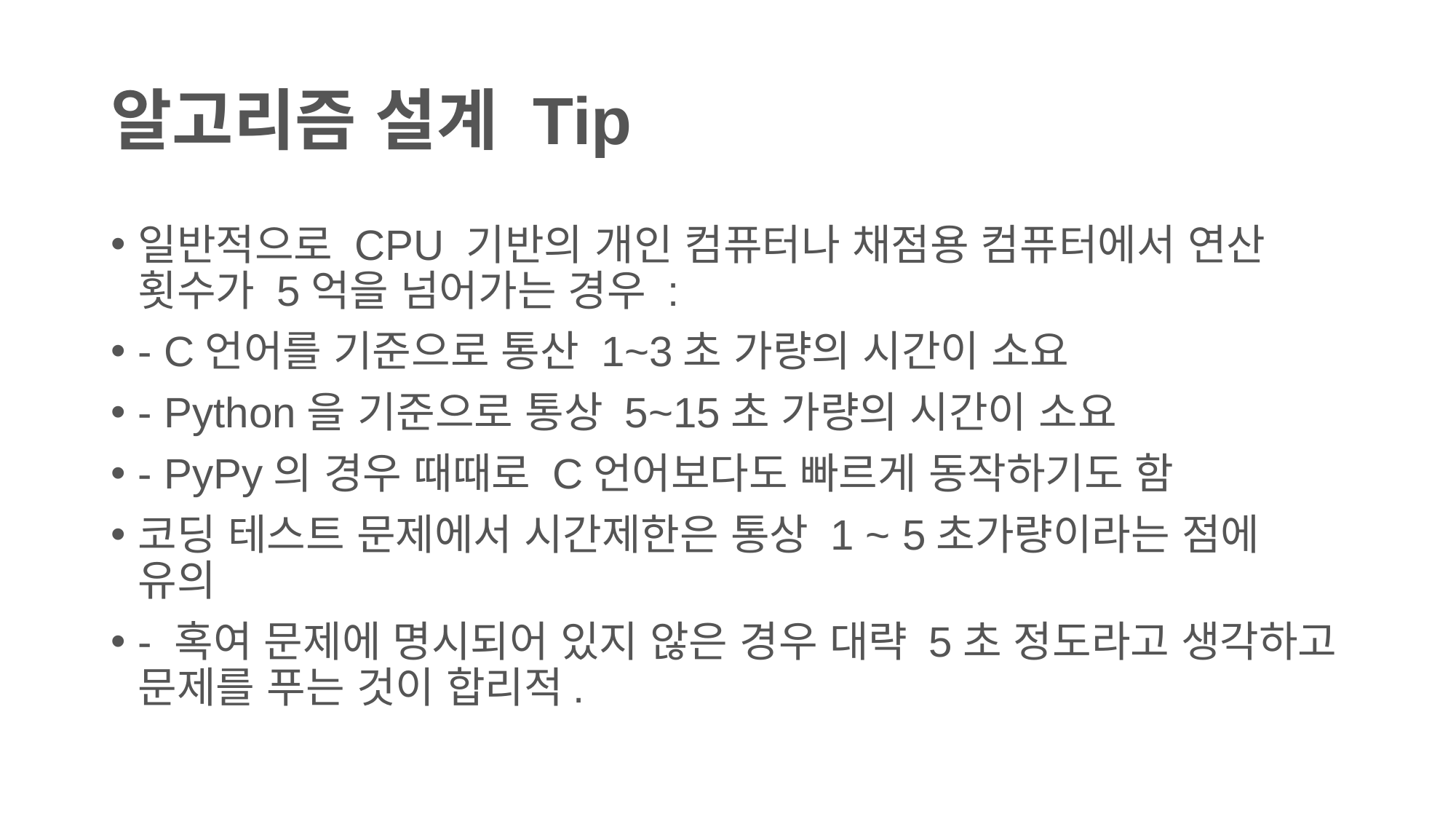

# 알고리즘 설계 Tip
일반적으로 CPU 기반의 개인 컴퓨터나 채점용 컴퓨터에서 연산 횟수가 5억을 넘어가는 경우 :
- C언어를 기준으로 통산 1~3초 가량의 시간이 소요
- Python을 기준으로 통상 5~15초 가량의 시간이 소요
- PyPy의 경우 때때로 C언어보다도 빠르게 동작하기도 함
코딩 테스트 문제에서 시간제한은 통상 1 ~ 5초가량이라는 점에 유의
- 혹여 문제에 명시되어 있지 않은 경우 대략 5초 정도라고 생각하고 문제를 푸는 것이 합리적.